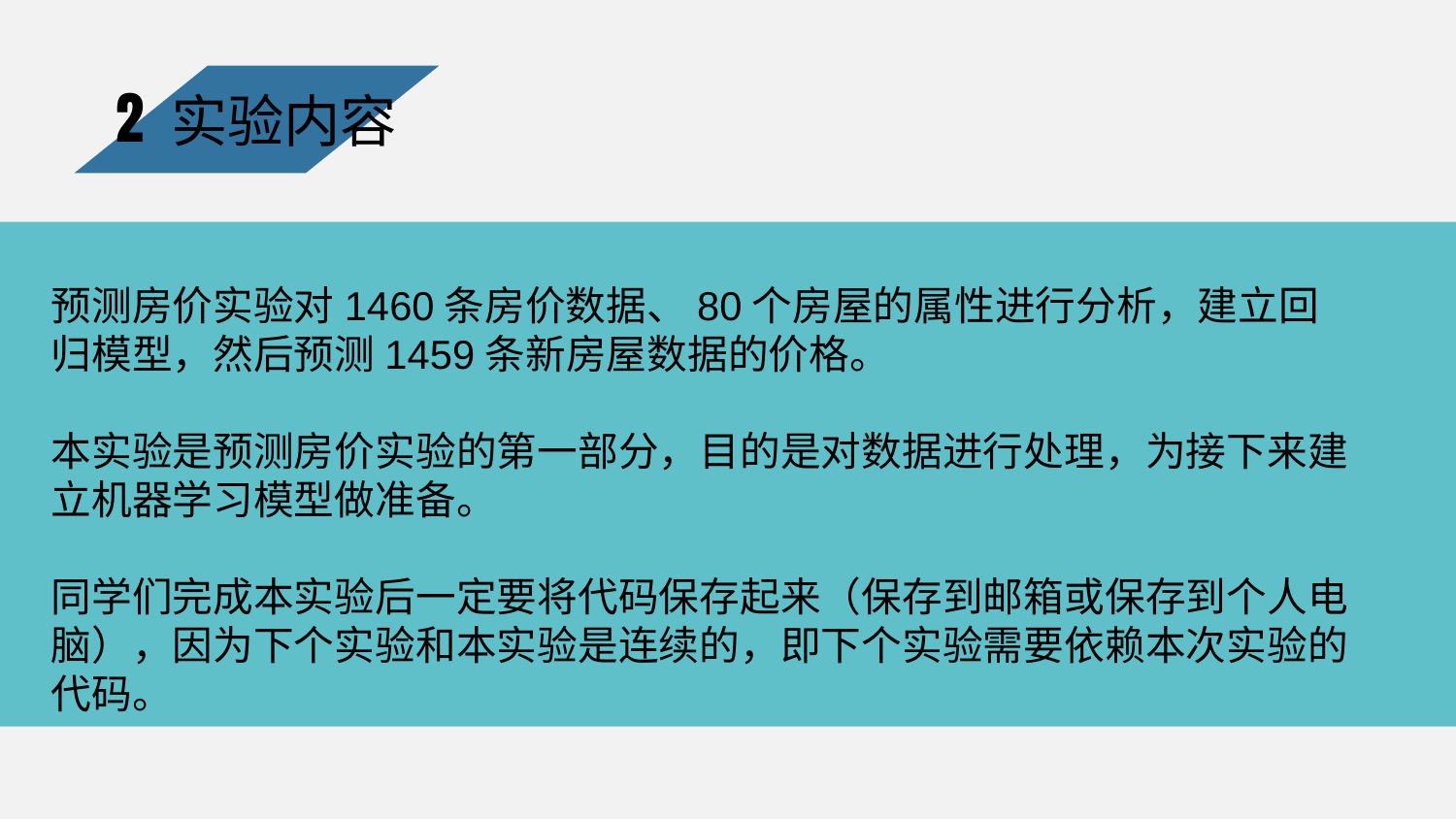

2 实验内容

预测房价实验对1460条房价数据、80个房屋的属性进行分析，建立回归模型，然后预测1459条新房屋数据的价格。

本实验是预测房价实验的第一部分，目的是对数据进行处理，为接下来建立机器学习模型做准备。

同学们完成本实验后一定要将代码保存起来（保存到邮箱或保存到个人电脑），因为下个实验和本实验是连续的，即下个实验需要依赖本次实验的代码。